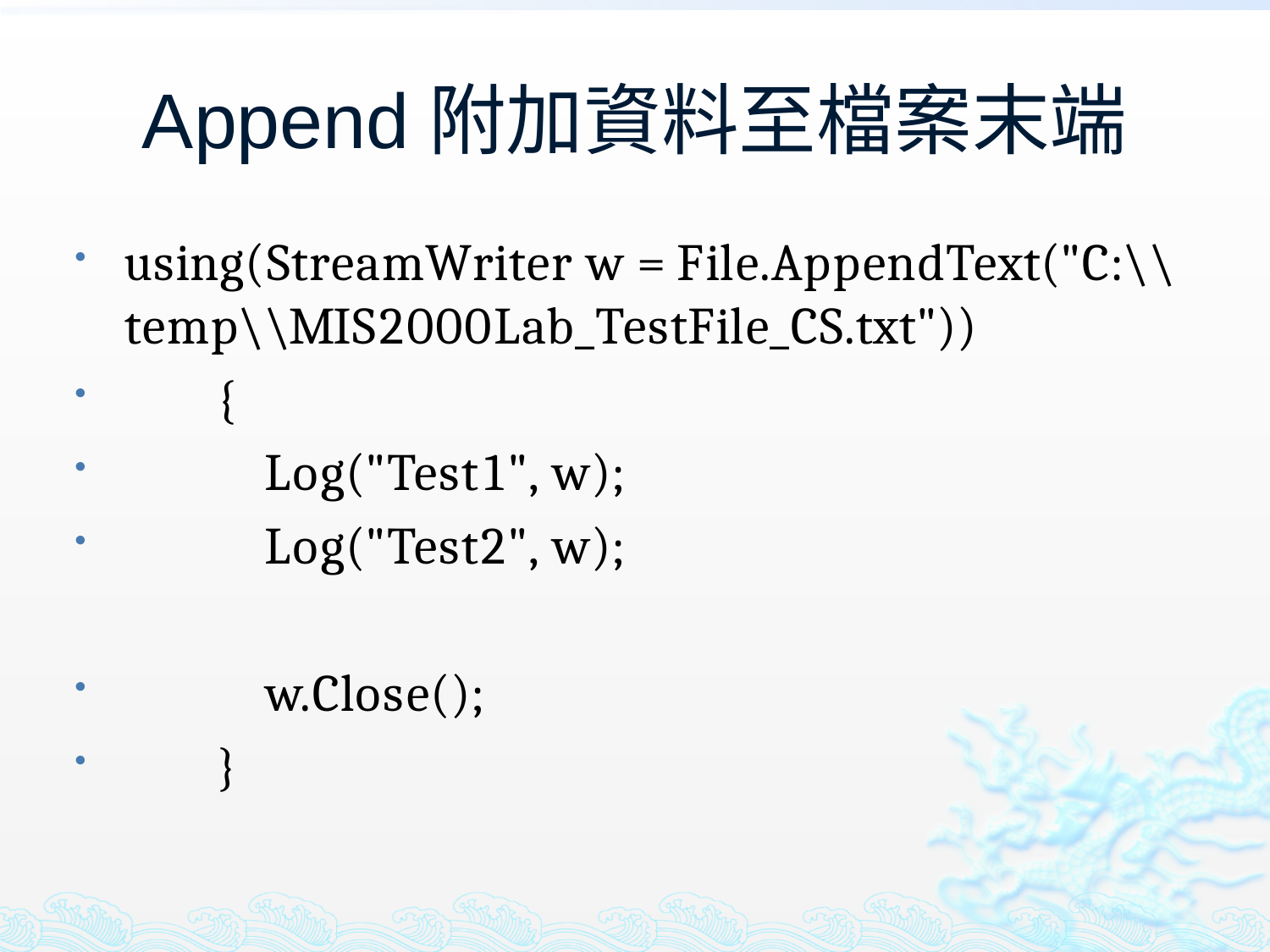

# Append附加資料至檔案末端
using(StreamWriter w = File.AppendText("C:\\temp\\MIS2000Lab_TestFile_CS.txt"))
        {
            Log("Test1", w);
            Log("Test2", w);

            w.Close();
        }